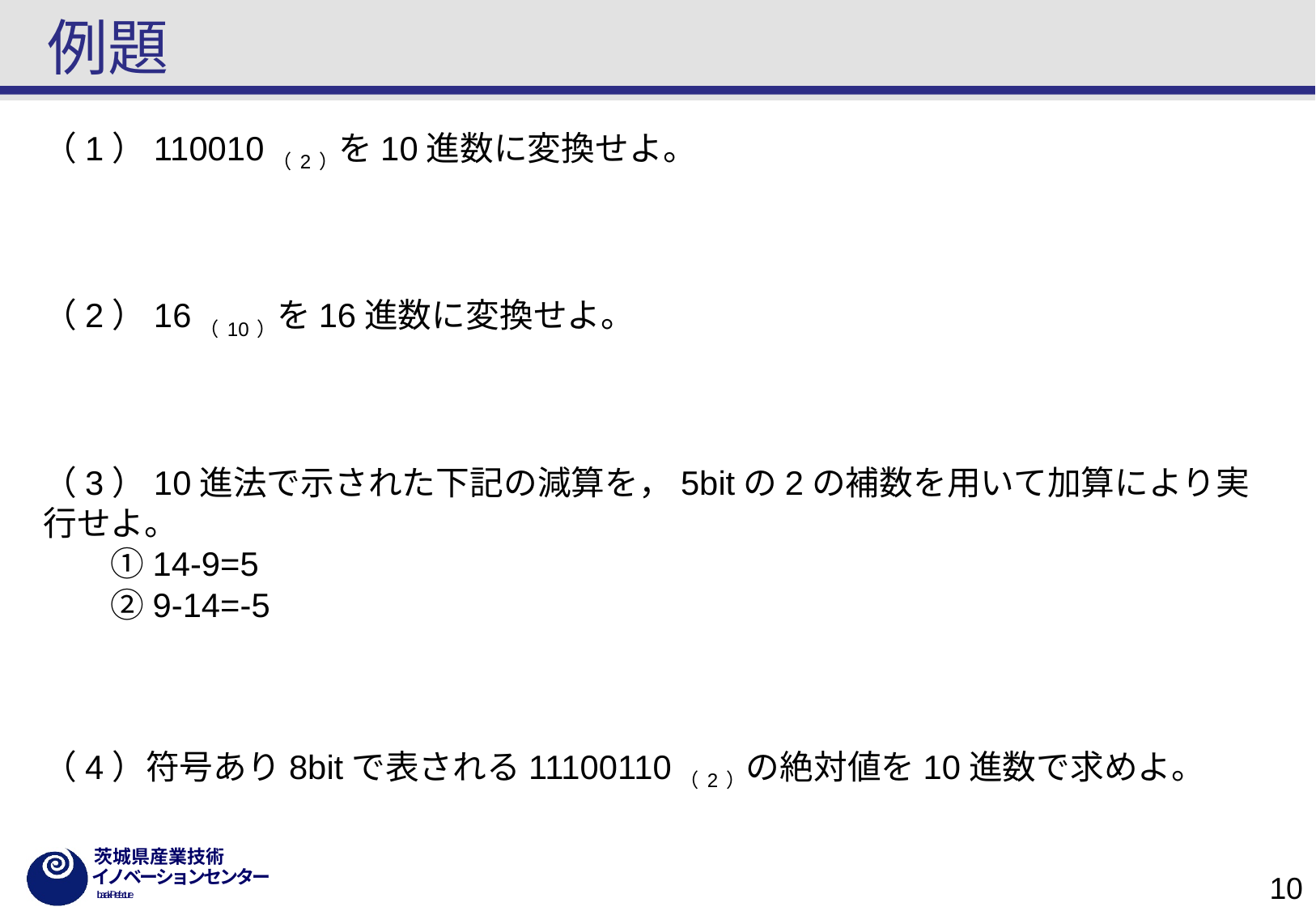

# 例題
（1）110010（2）を10進数に変換せよ。

（2）16（10）を16進数に変換せよ。

（3）10進法で示された下記の減算を，5bitの2の補数を用いて加算により実行せよ。
　　①14-9=5
　　②9-14=-5

（4）符号あり8bitで表される11100110（2）の絶対値を10進数で求めよ。
10